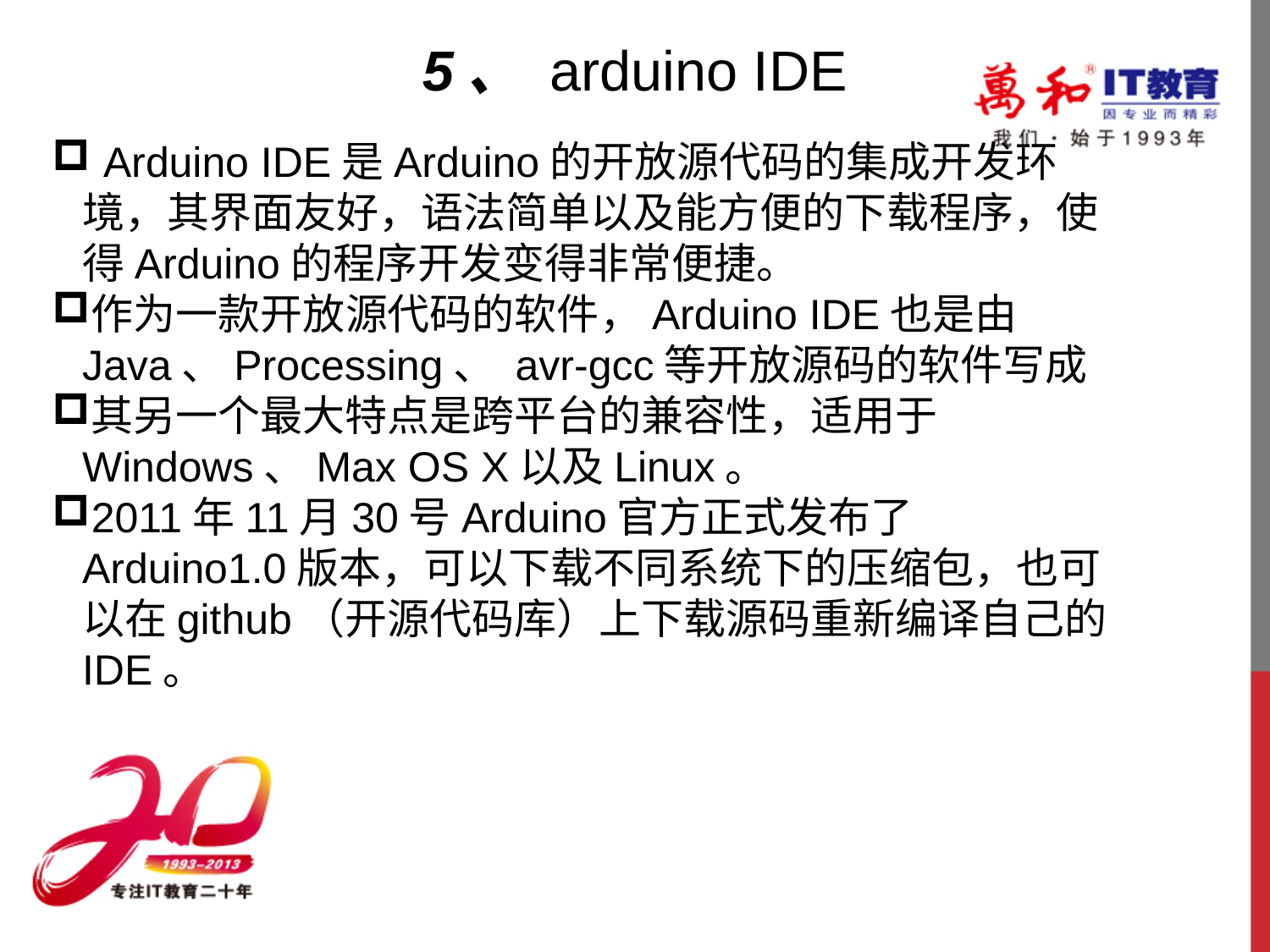

# 5、 arduino IDE
 Arduino IDE是Arduino的开放源代码的集成开发环境，其界面友好，语法简单以及能方便的下载程序，使得Arduino的程序开发变得非常便捷。
作为一款开放源代码的软件，Arduino IDE也是由Java、Processing、 avr-gcc等开放源码的软件写成
其另一个最大特点是跨平台的兼容性，适用于Windows、Max OS X以及Linux。
2011年11月30号Arduino官方正式发布了Arduino1.0版本，可以下载不同系统下的压缩包，也可以在github（开源代码库）上下载源码重新编译自己的IDE。